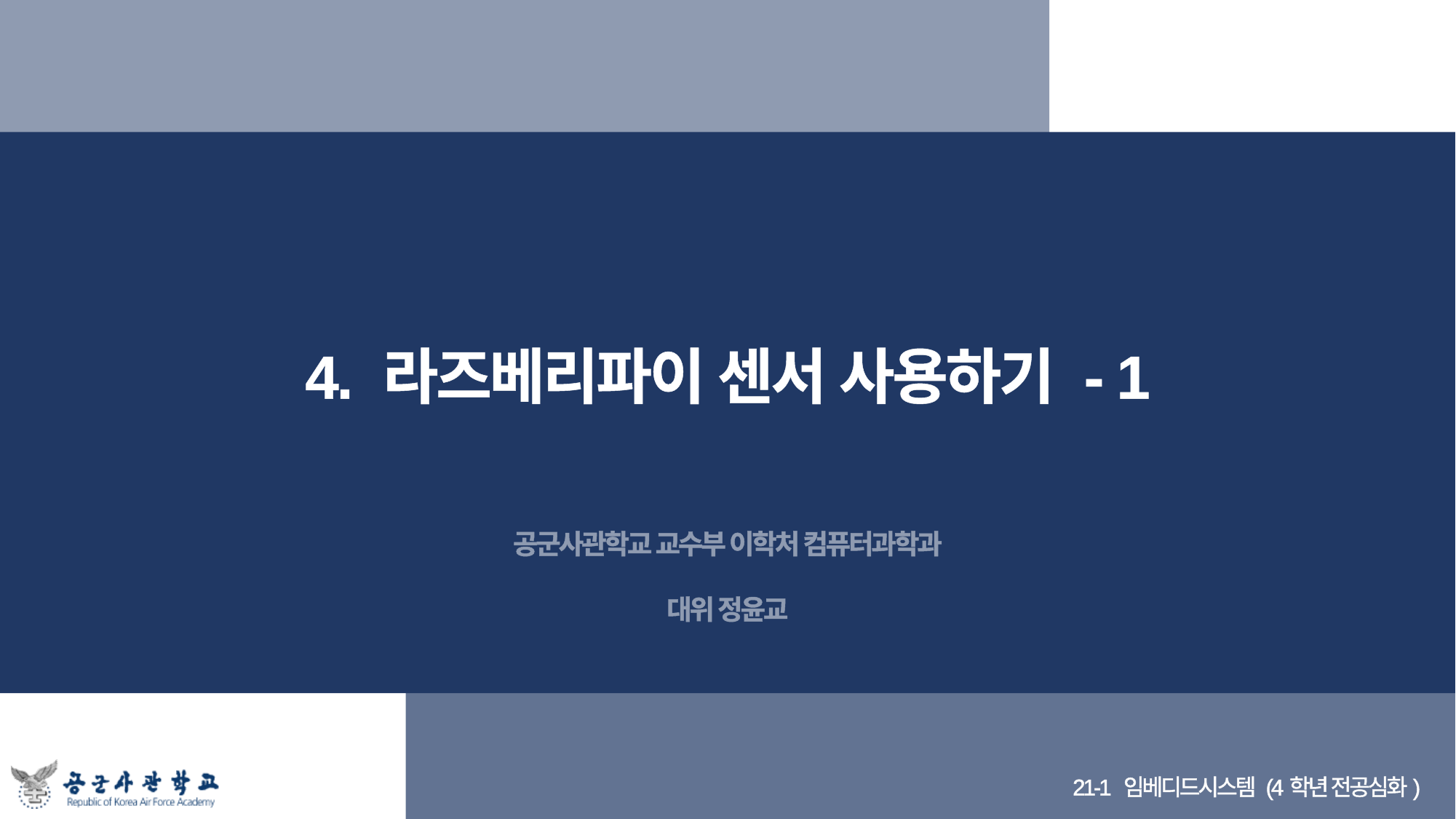

# 4. 라즈베리파이 센서 사용하기 - 1